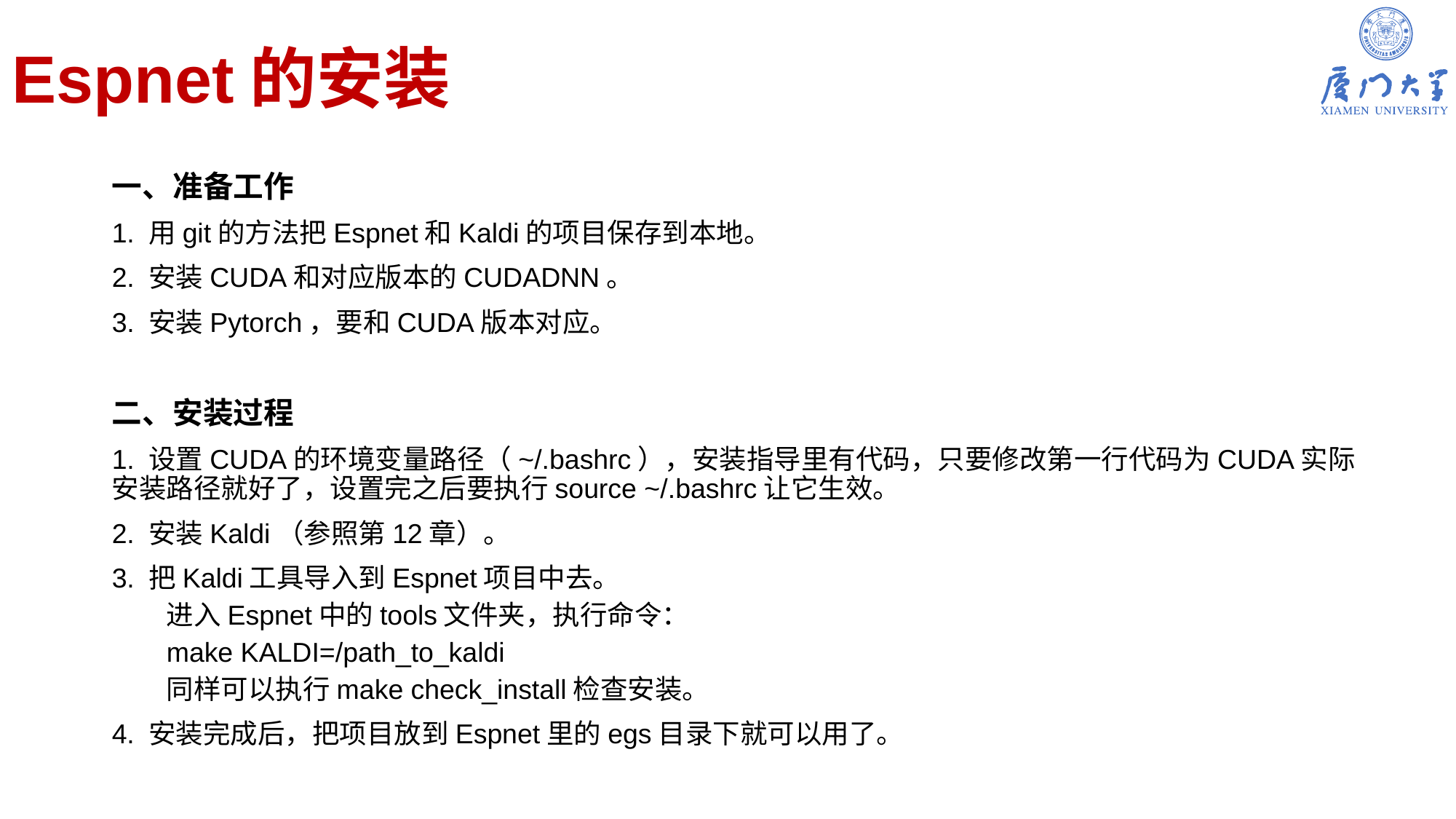

# Espnet的安装
一、准备工作
1. 用git的方法把Espnet和Kaldi的项目保存到本地。
2. 安装CUDA和对应版本的CUDADNN。
3. 安装Pytorch，要和CUDA版本对应。

二、安装过程
1. 设置CUDA的环境变量路径（~/.bashrc），安装指导里有代码，只要修改第一行代码为CUDA实际安装路径就好了，设置完之后要执行source ~/.bashrc让它生效。
2. 安装Kaldi（参照第12章）。
3. 把Kaldi工具导入到Espnet项目中去。
进入Espnet中的tools文件夹，执行命令：
make KALDI=/path_to_kaldi
同样可以执行make check_install检查安装。
4. 安装完成后，把项目放到Espnet里的egs目录下就可以用了。